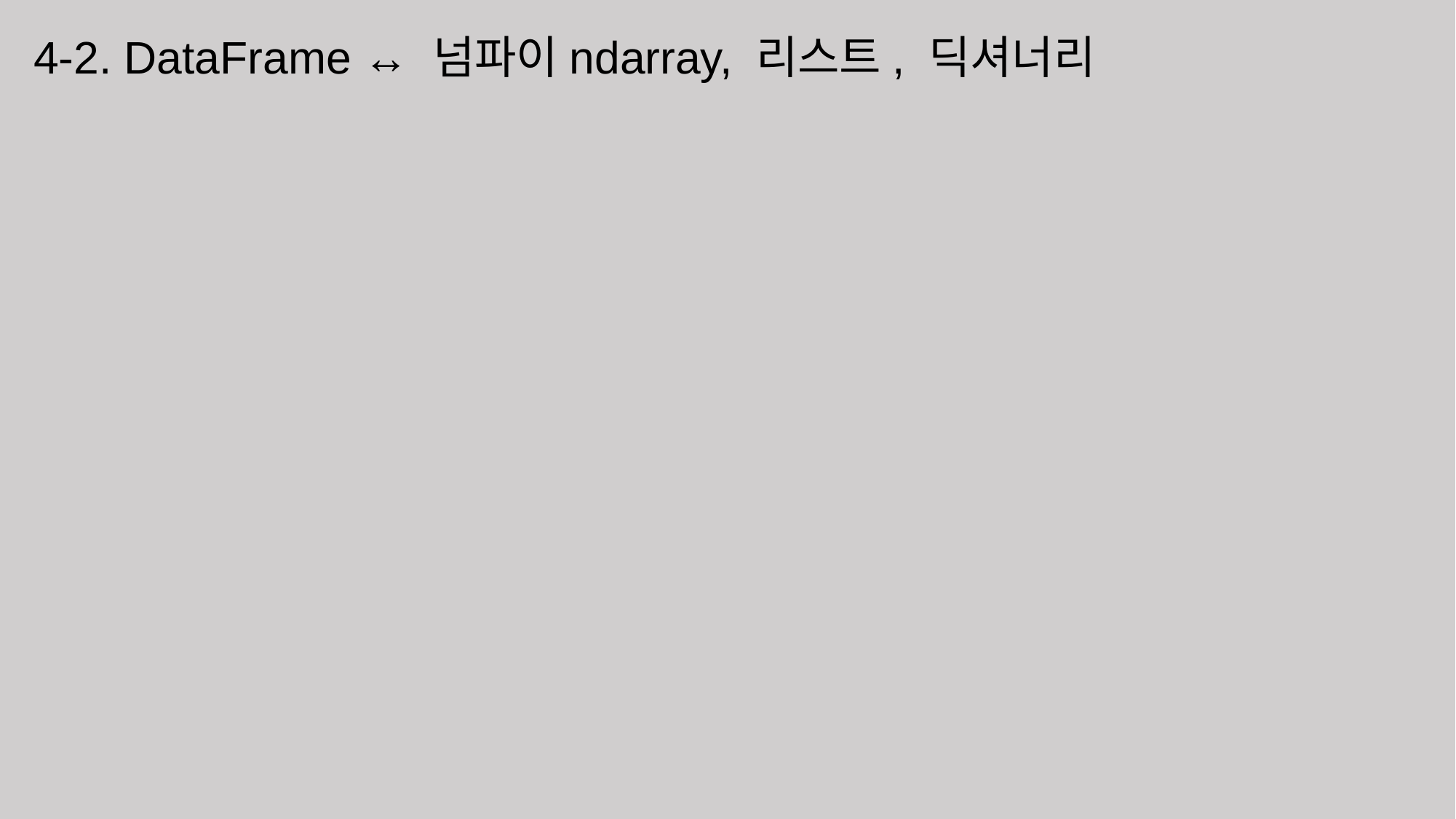

# 4-2. DataFrame ↔ 넘파이ndarray, 리스트, 딕셔너리